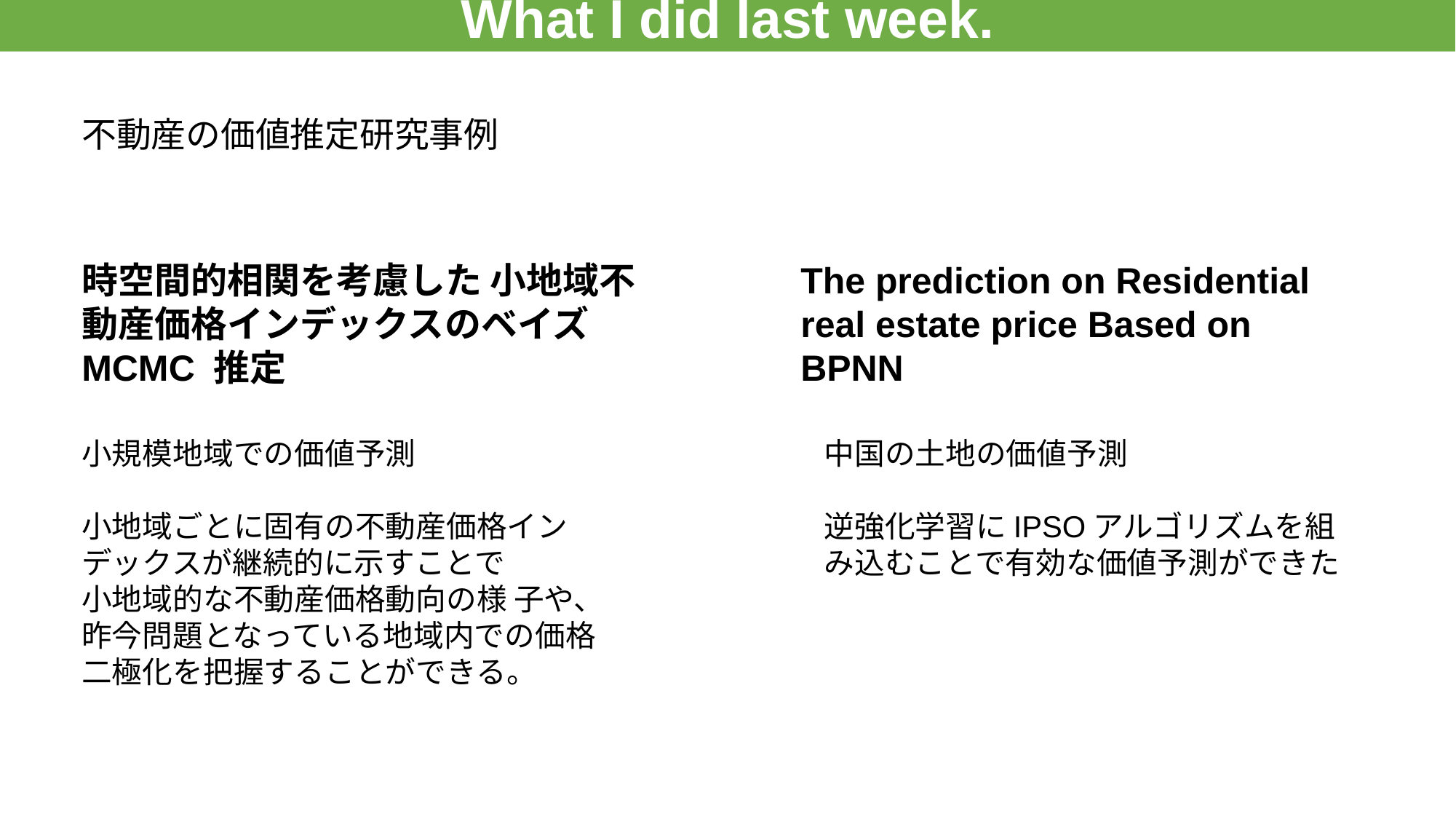

What I did last week.
# 不動産の価値推定研究事例
時空間的相関を考慮した 小地域不動産価格インデックスのベイズ MCMC 推定
The prediction on Residential real estate price Based on BPNN
小規模地域での価値予測

小地域ごとに固有の不動産価格インデックスが継続的に示すことで
小地域的な不動産価格動向の様 子や、昨今問題となっている地域内での価格二極化を把握することができる。
中国の土地の価値予測

逆強化学習にIPSOアルゴリズムを組み込むことで有効な価値予測ができた